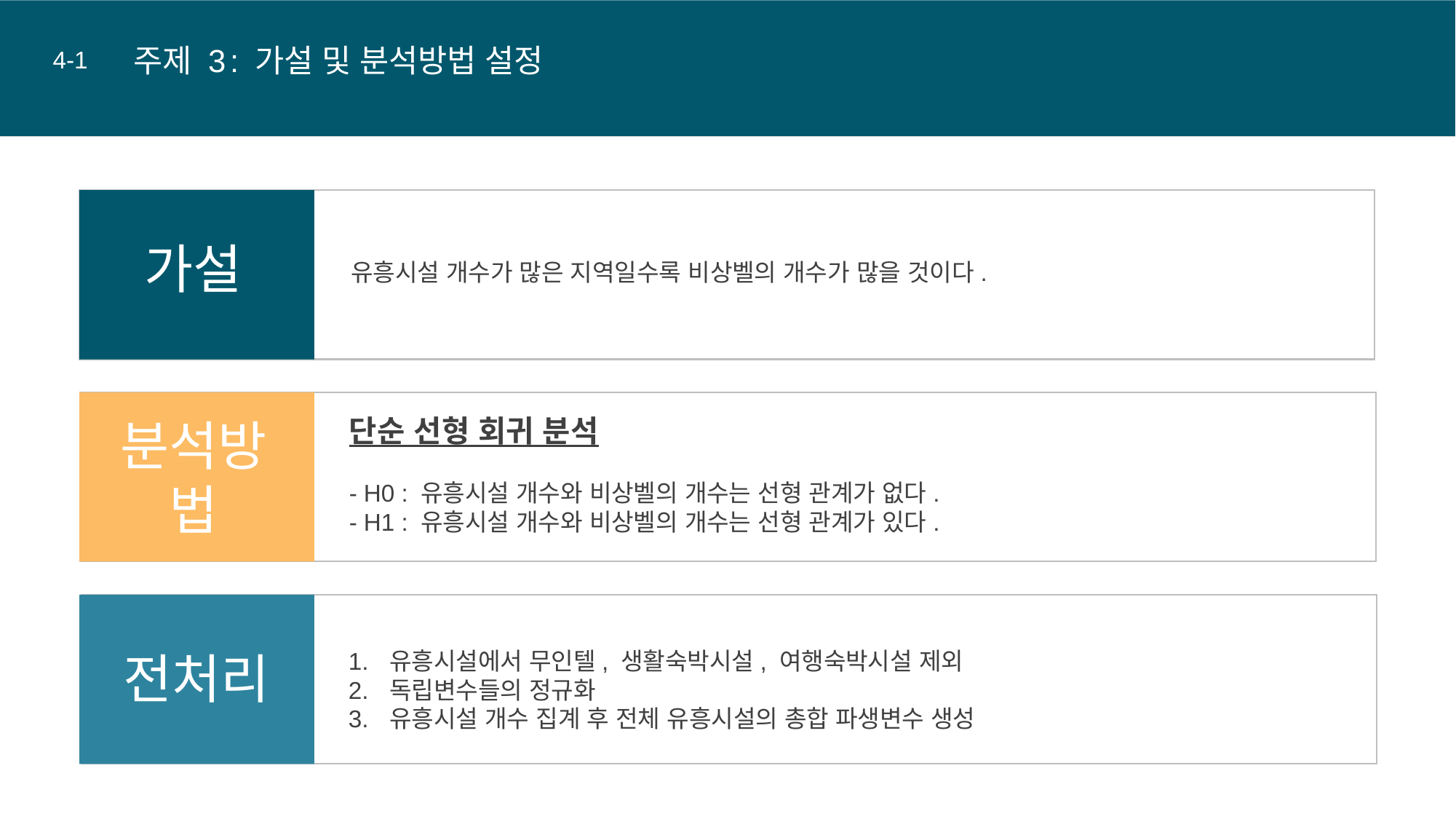

주 제  3  :  가 설   및   분 석 방 법   설 정
4-1

가설
유흥시설 개수가 많은 지역일수록 비상벨의 개수가 많을 것이다.

단순 선형 회귀 분석

- H0 : 유흥시설 개수와 비상벨의 개수는 선형 관계가 없다.
- H1 : 유흥시설 개수와 비상벨의 개수는 선형 관계가 있다.

분석방법

전처리
유흥시설에서 무인텔, 생활숙박시설, 여행숙박시설 제외
독립변수들의 정규화
유흥시설 개수 집계 후 전체 유흥시설의 총합 파생변수 생성